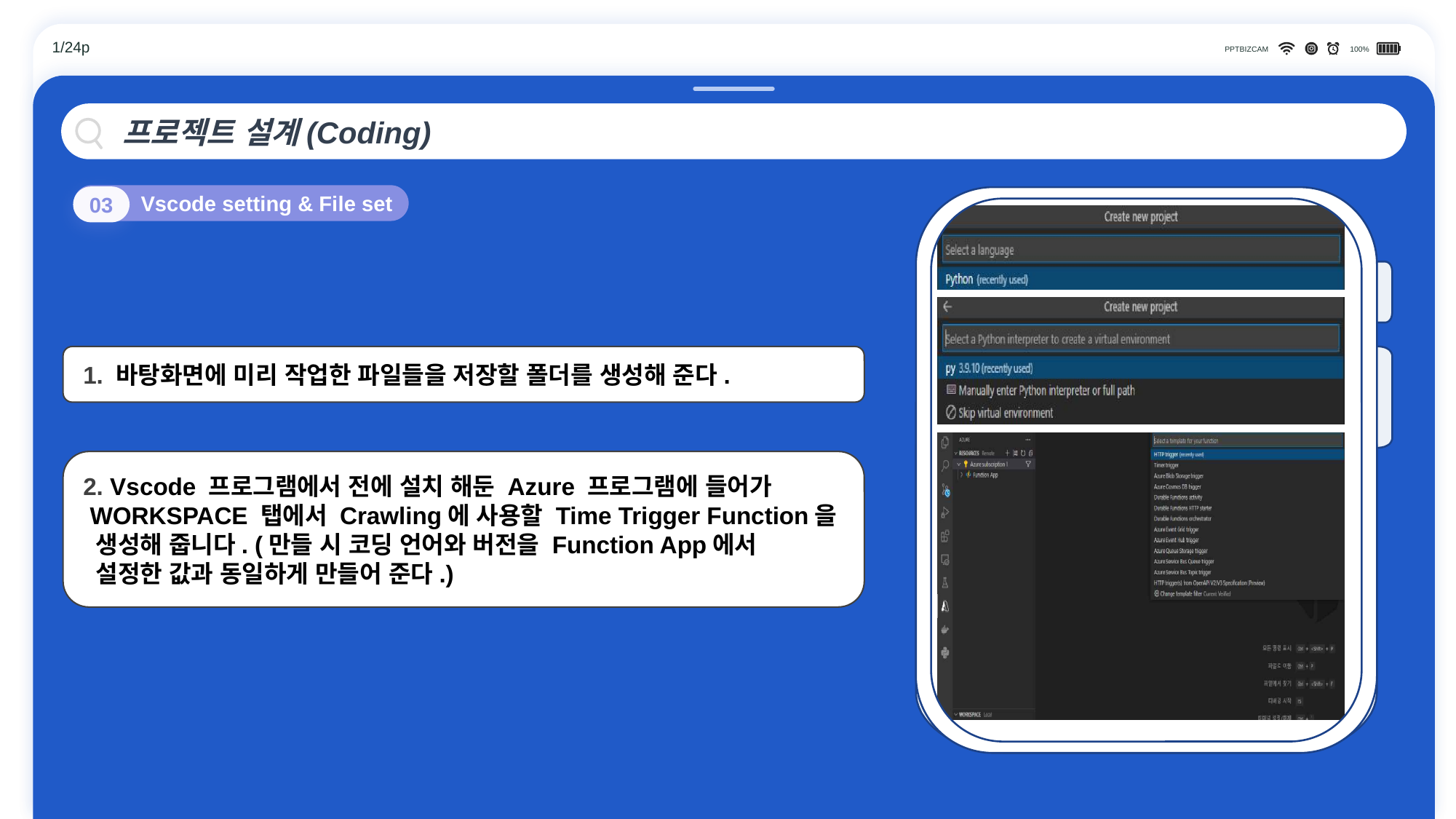

1/24p

PPTBIZCAM
100%

프로젝트 설계(Coding)

Vscode setting & File set
03

1. 바탕화면에 미리 작업한 파일들을 저장할 폴더를 생성해 준다.

2. Vscode 프로그램에서 전에 설치 해둔 Azure 프로그램에 들어가
 WORKSPACE 탭에서 Crawling에 사용할 Time Trigger Function을
 생성해 줍니다. (만들 시 코딩 언어와 버전을 Function App에서
 설정한 값과 동일하게 만들어 준다.)